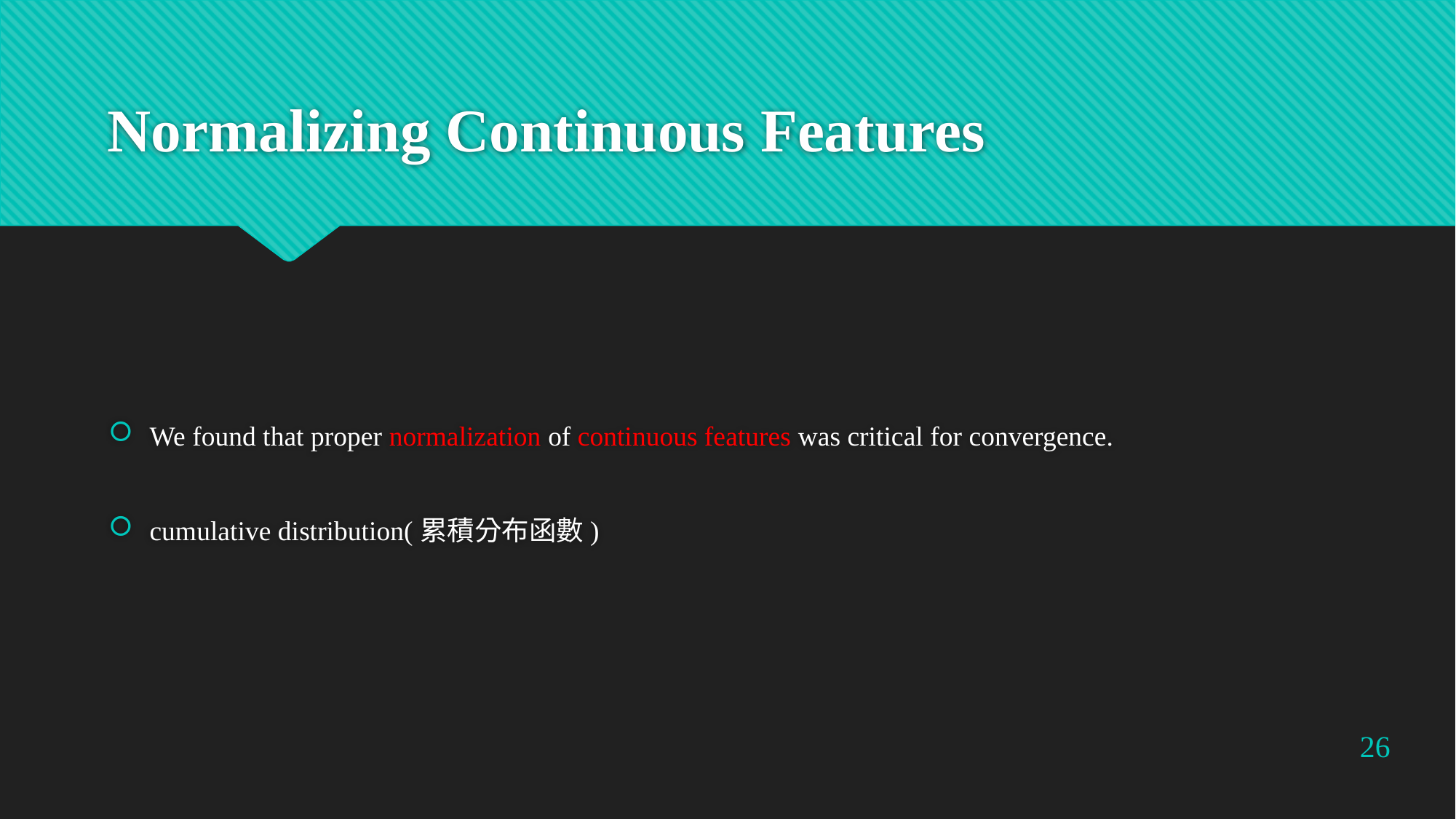

# Normalizing Continuous Features
We found that proper normalization of continuous features was critical for convergence.

cumulative distribution(累積分布函數)
26